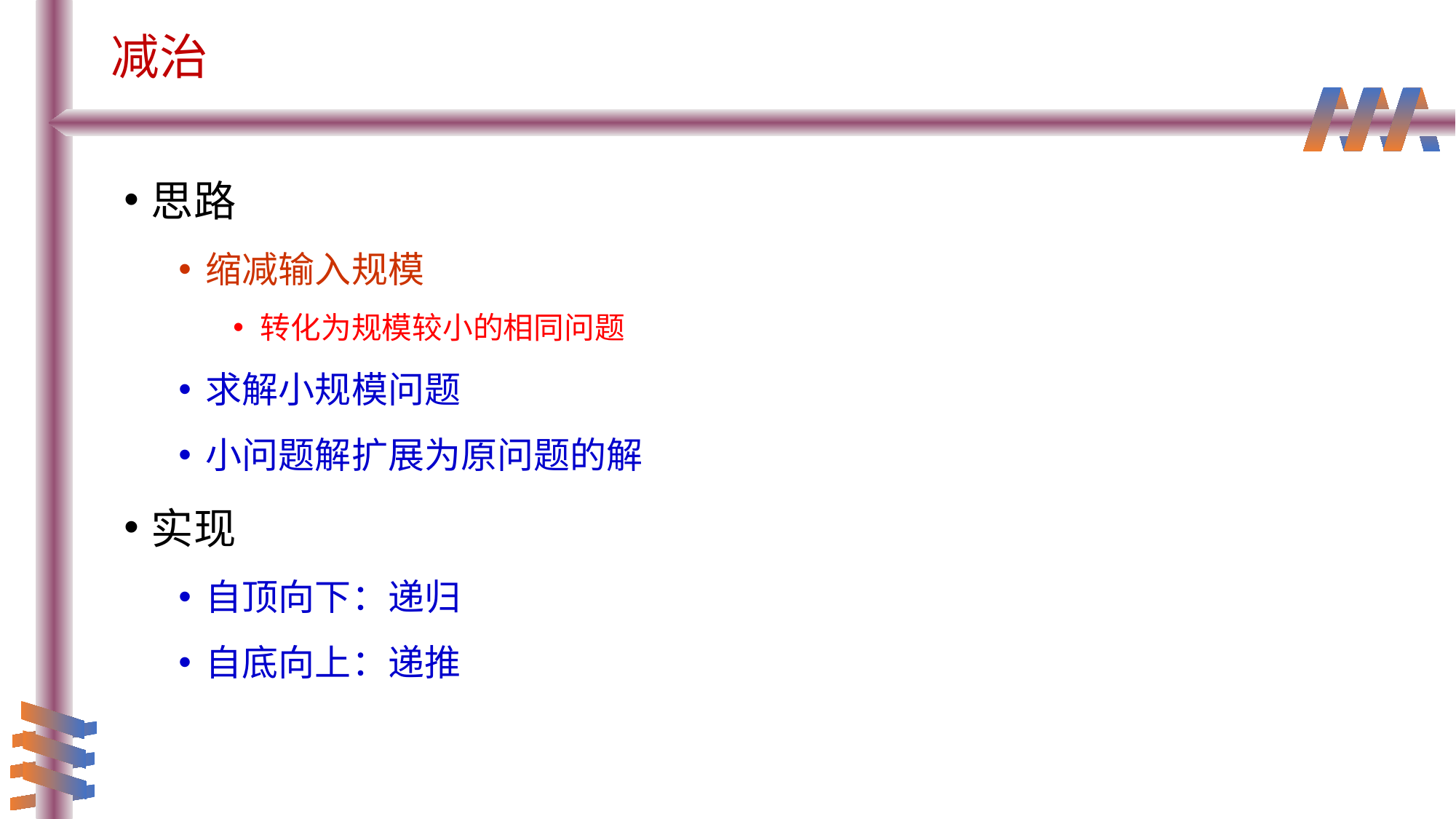

# 减治
思路
缩减输入规模
转化为规模较小的相同问题
求解小规模问题
小问题解扩展为原问题的解
实现
自顶向下：递归
自底向上：递推